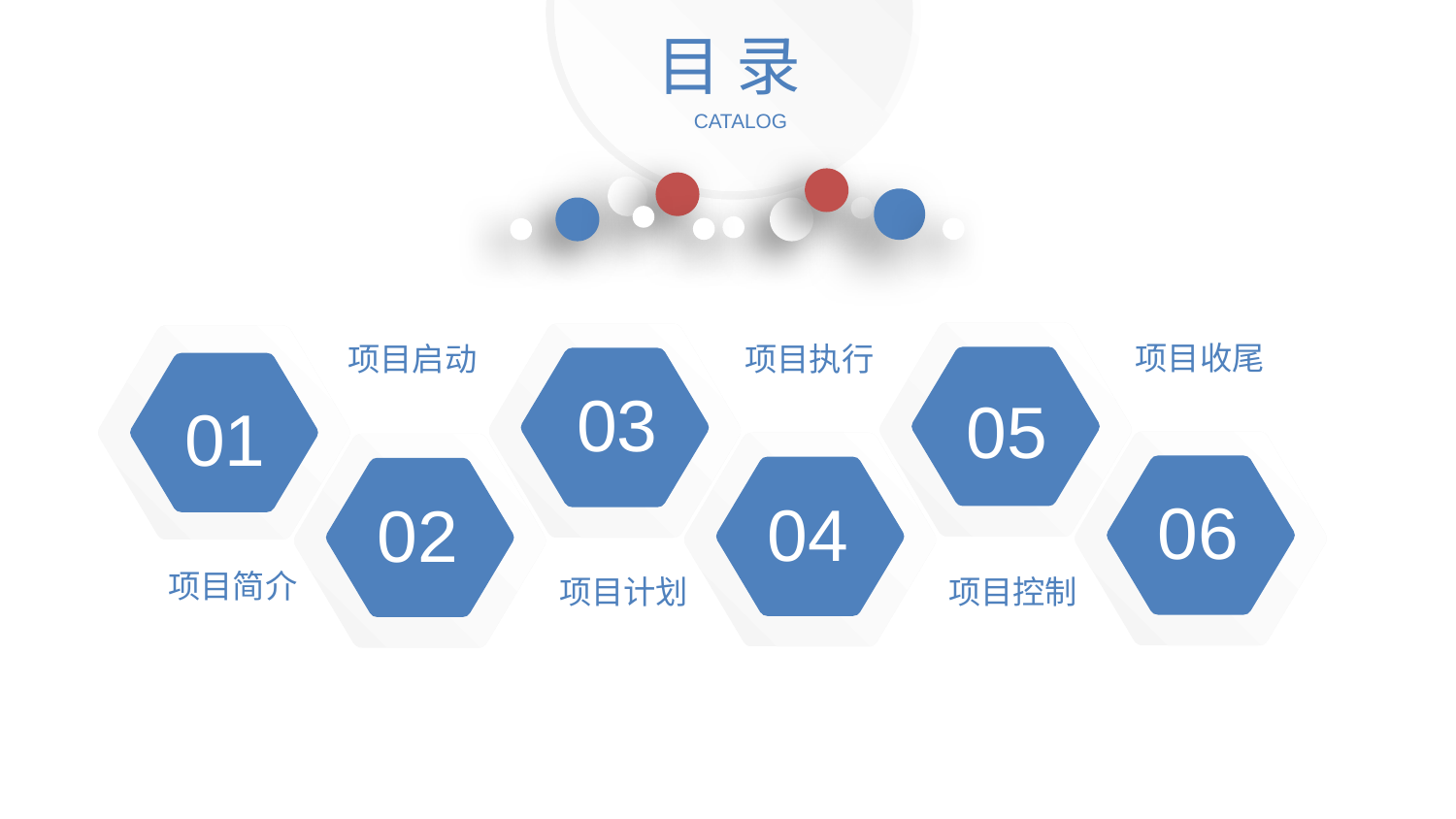

目 录
CATALOG

05

03

项目收尾
项目启动
项目执行

01

06

04

02
项目简介
项目控制
项目计划